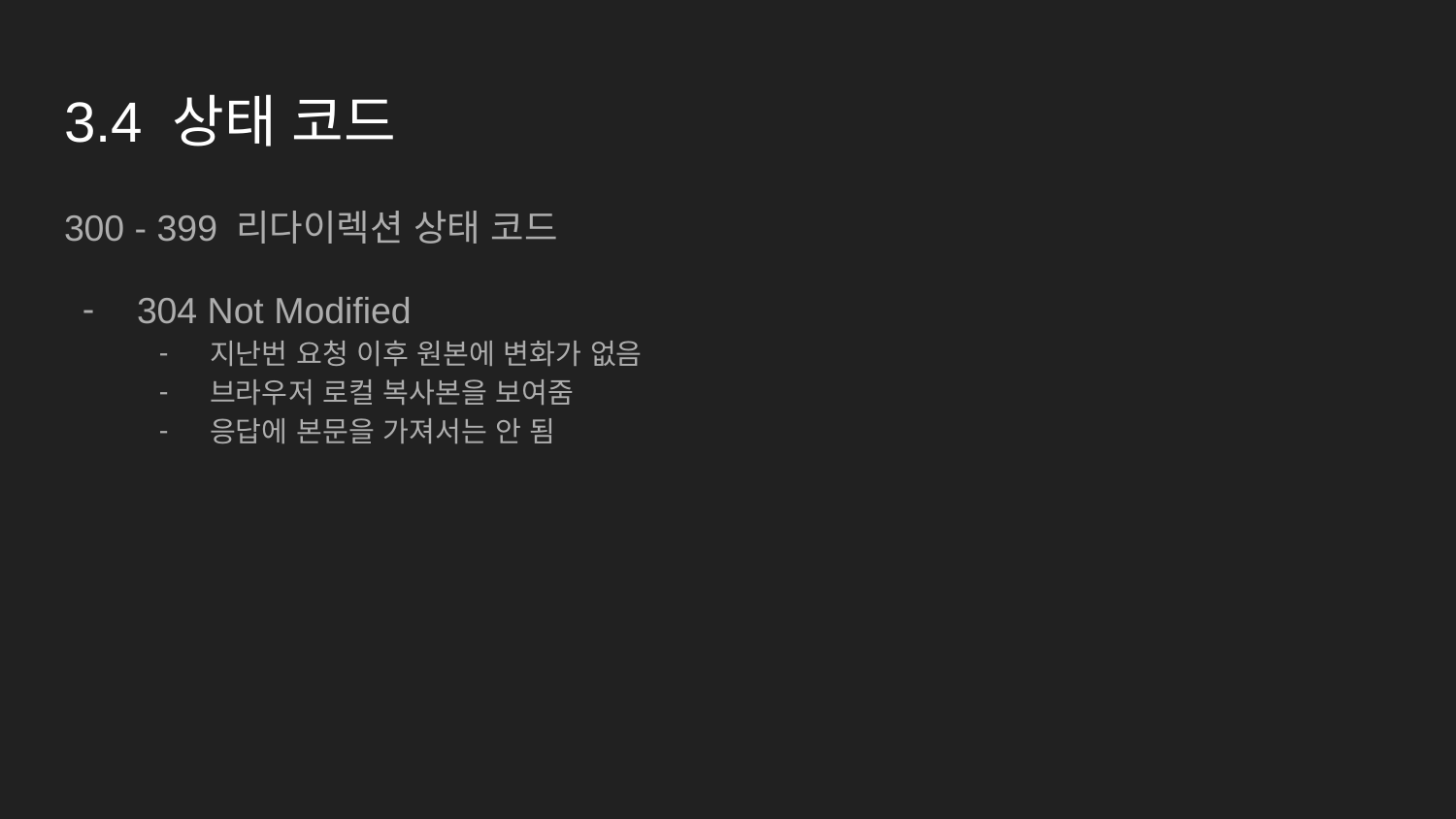

# 3.4 상태 코드
300 - 399 리다이렉션 상태 코드
304 Not Modified
지난번 요청 이후 원본에 변화가 없음
브라우저 로컬 복사본을 보여줌
응답에 본문을 가져서는 안 됨